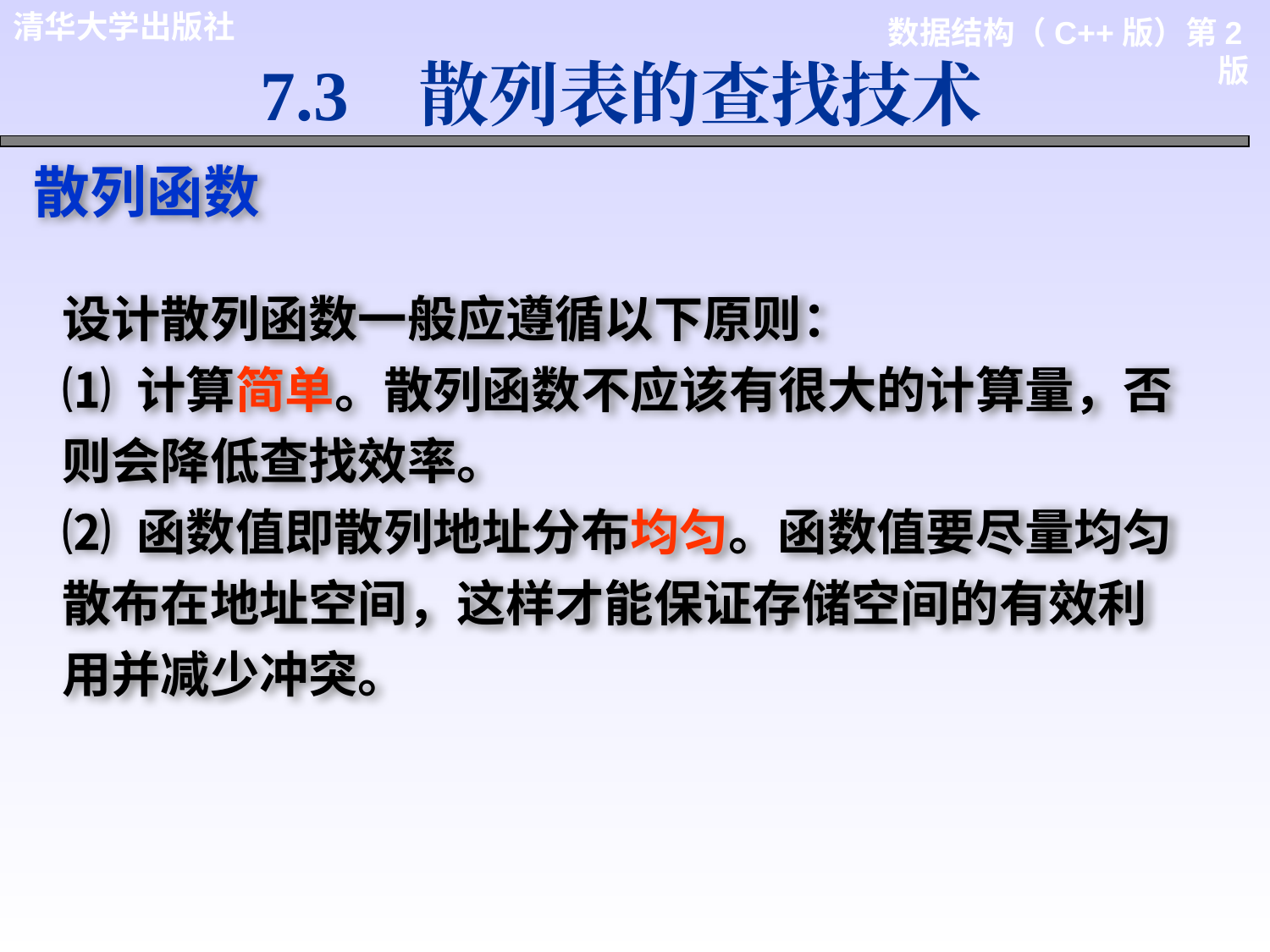

7.3   散列表的查找技术
散列函数
设计散列函数一般应遵循以下原则：
⑴ 计算简单。散列函数不应该有很大的计算量，否则会降低查找效率。
⑵ 函数值即散列地址分布均匀。函数值要尽量均匀散布在地址空间，这样才能保证存储空间的有效利用并减少冲突。